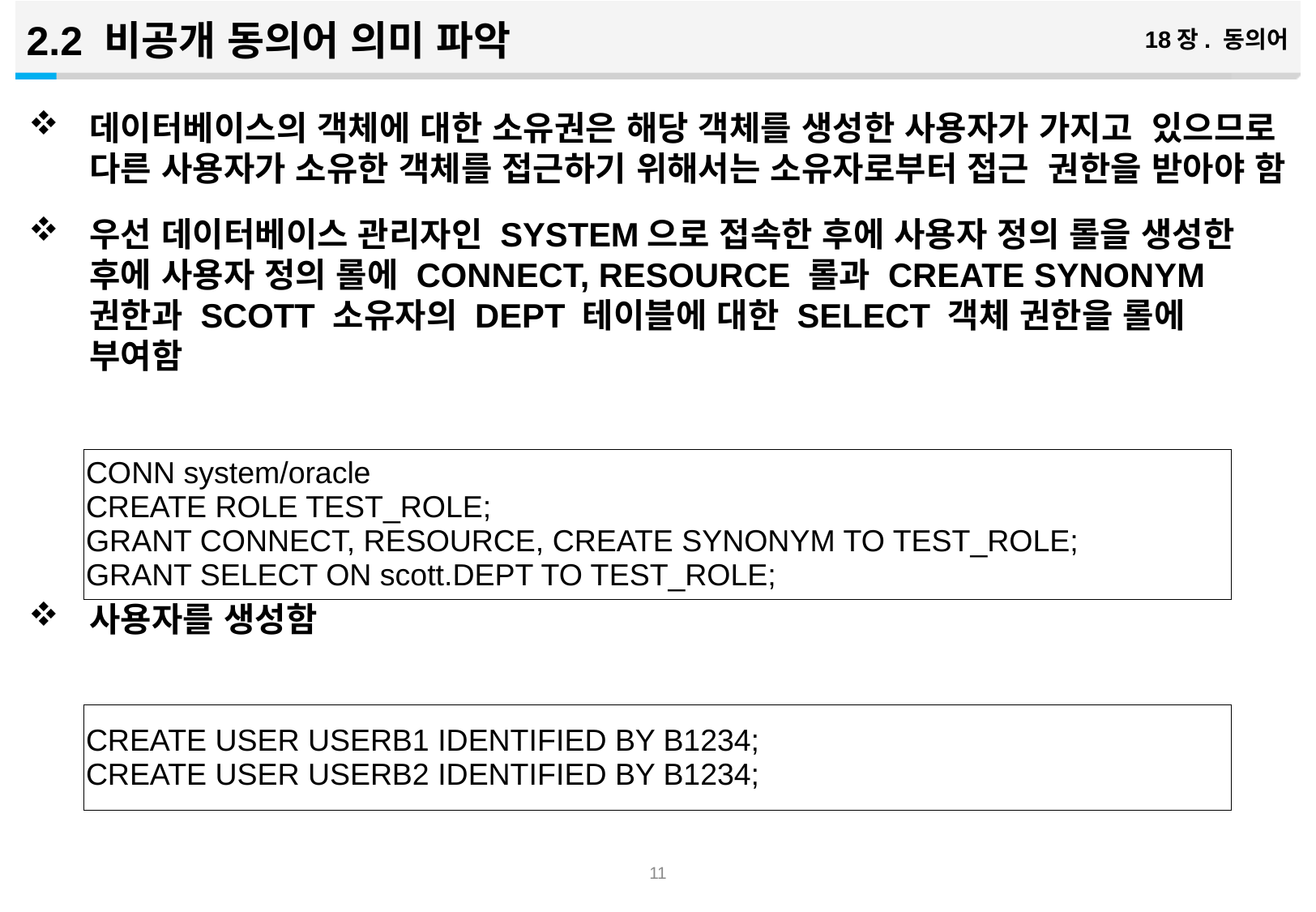

2.2 비공개 동의어 의미 파악
18장. 동의어
데이터베이스의 객체에 대한 소유권은 해당 객체를 생성한 사용자가 가지고  있으므로 다른 사용자가 소유한 객체를 접근하기 위해서는 소유자로부터 접근  권한을 받아야 함
우선 데이터베이스 관리자인 SYSTEM으로 접속한 후에 사용자 정의 롤을 생성한 후에 사용자 정의 롤에 CONNECT, RESOURCE 롤과 CREATE SYNONYM  권한과 SCOTT 소유자의 DEPT 테이블에 대한 SELECT 객체 권한을 롤에 부여함

사용자를 생성함
| CONN system/oracle CREATE ROLE TEST\_ROLE; GRANT CONNECT, RESOURCE, CREATE SYNONYM TO TEST\_ROLE; GRANT SELECT ON scott.DEPT TO TEST\_ROLE; |
| --- |
| CREATE USER USERB1 IDENTIFIED BY B1234; CREATE USER USERB2 IDENTIFIED BY B1234; |
| --- |
11